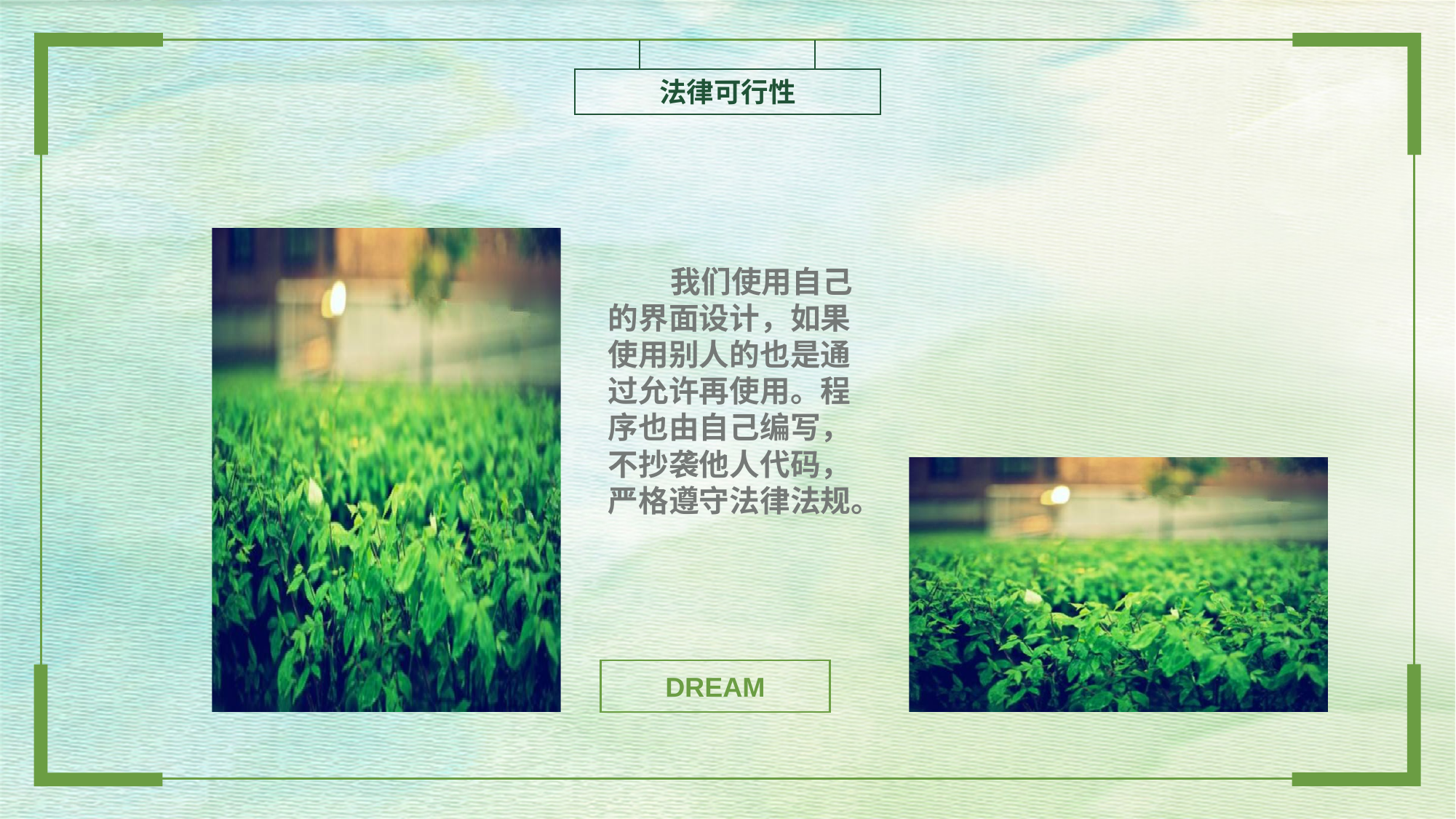

法律可行性

        我们使用自己的界面设计，如果使用别人的也是通过允许再使用。程序也由自己编写，不抄袭他人代码，严格遵守法律法规。

DREAM